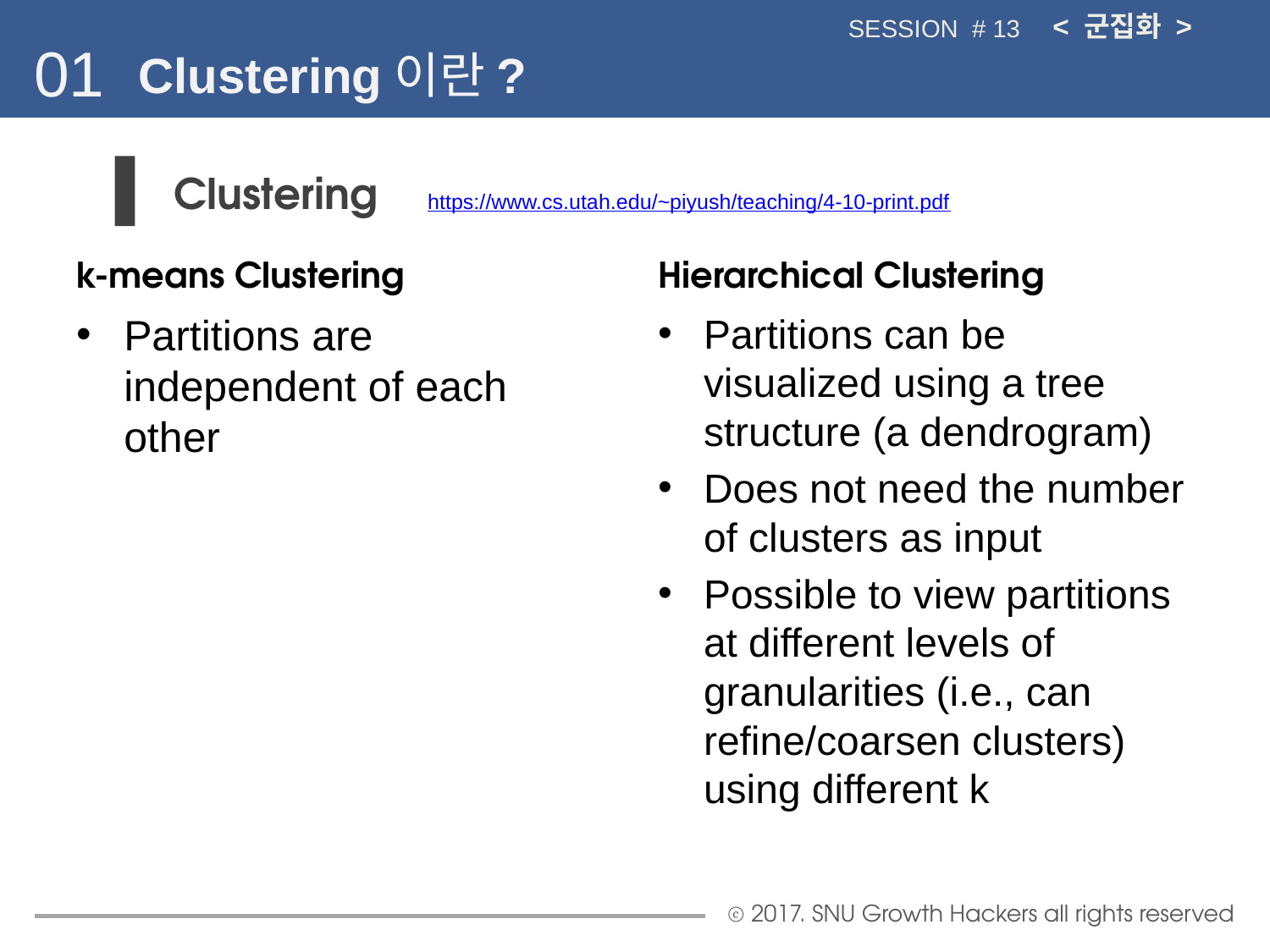

< 군집화 >
SESSION  # 13
01
Clustering이란?

Clustering	https://www.cs.utah.edu/~piyush/teaching/4-10-print.pdf

k-means Clustering
Hierarchical Clustering
Partitions are independent of each other
Partitions can be visualized using a tree structure (a dendrogram)
Does not need the number of clusters as input
Possible to view partitions at different levels of granularities (i.e., can refine/coarsen clusters) using different k
ⓒ 2017. SNU Growth Hackers all rights reserved